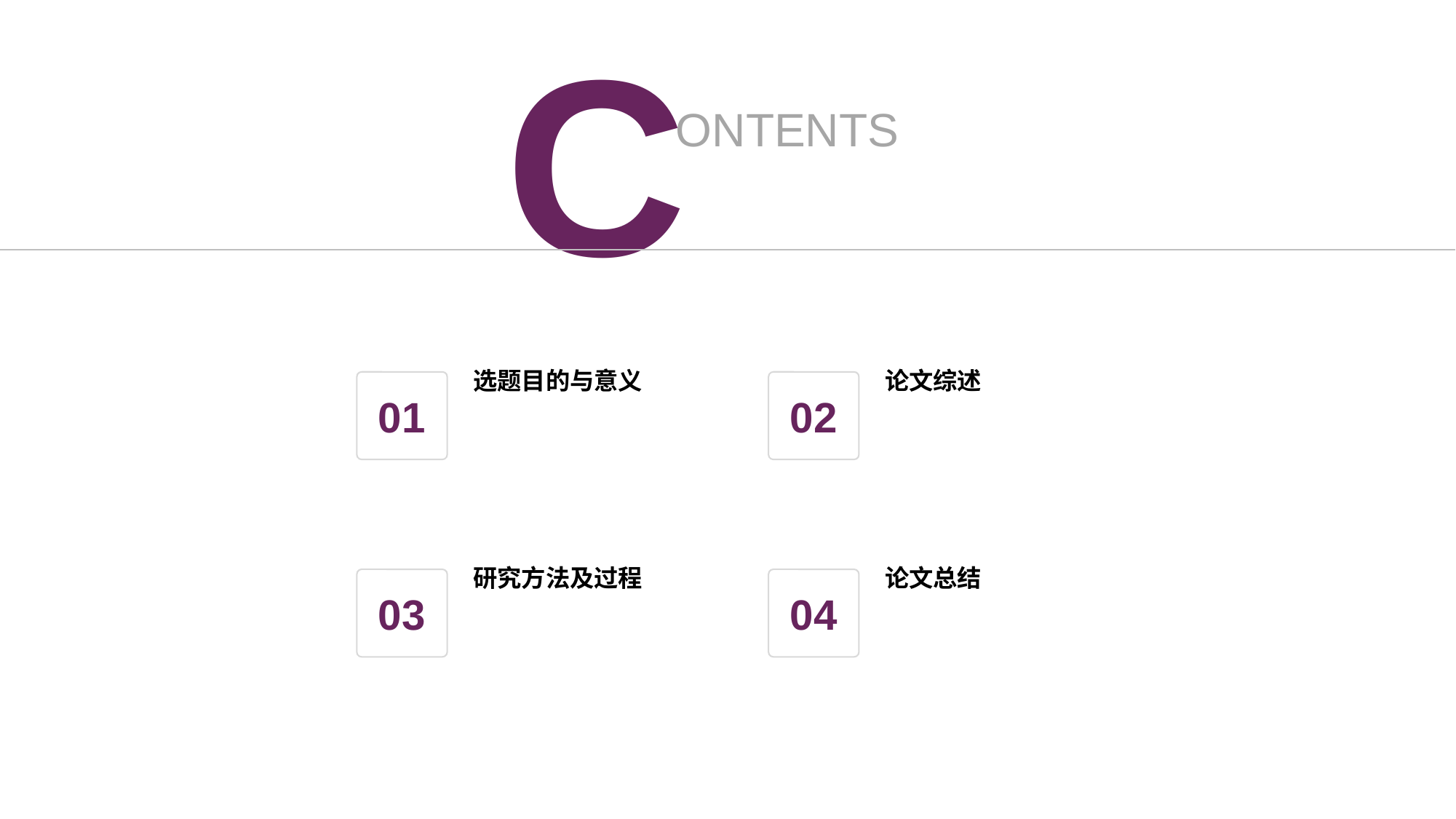

C
O NTENTS
选题目的与意义

0 1
论文综述

0 2
研究方法及过程

0 3
论文总结

0 4